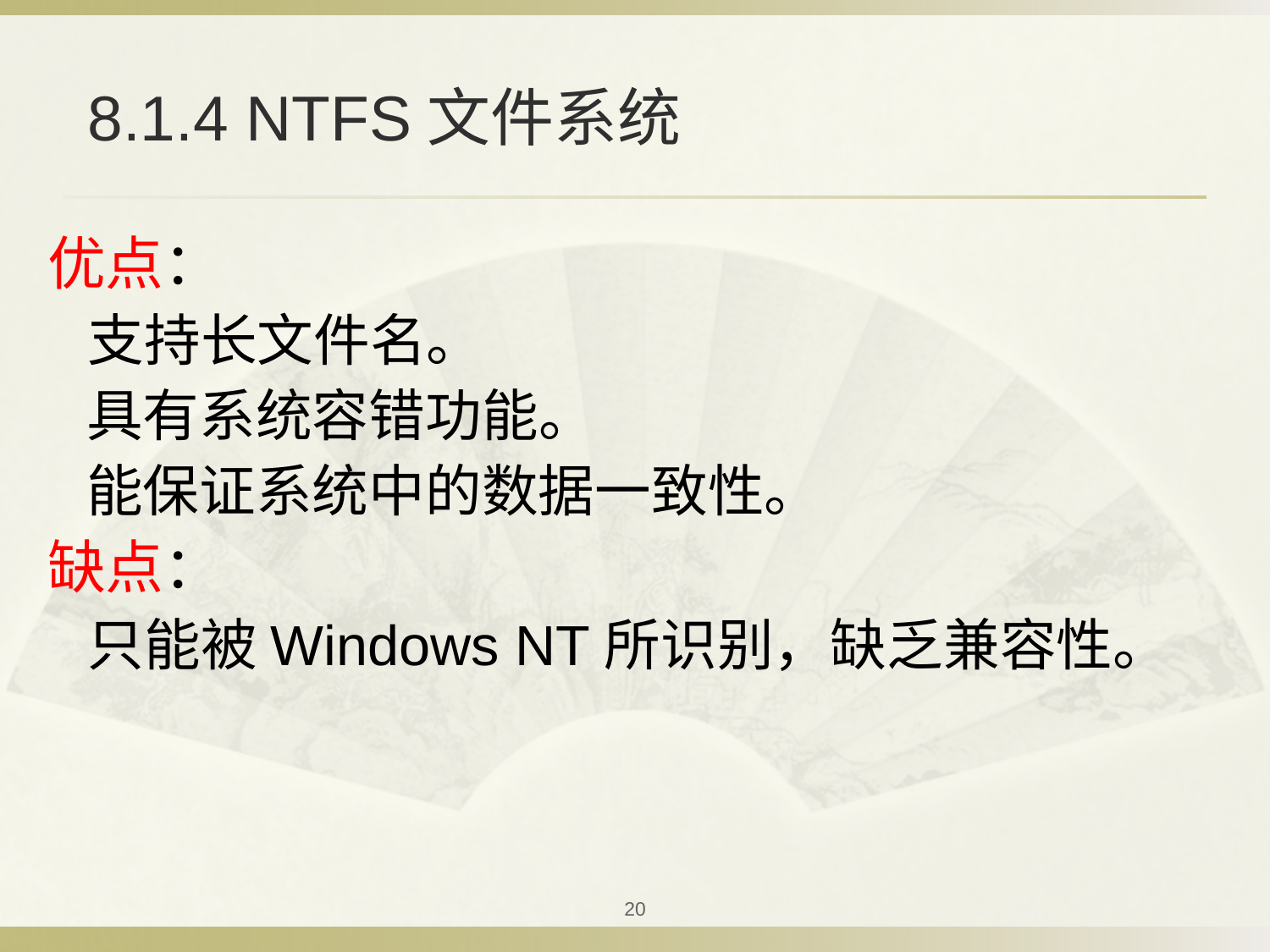

# 8.1.4 NTFS文件系统
优点：
  支持长文件名。
  具有系统容错功能。
  能保证系统中的数据一致性。
缺点：
  只能被Windows NT所识别，缺乏兼容性。

20